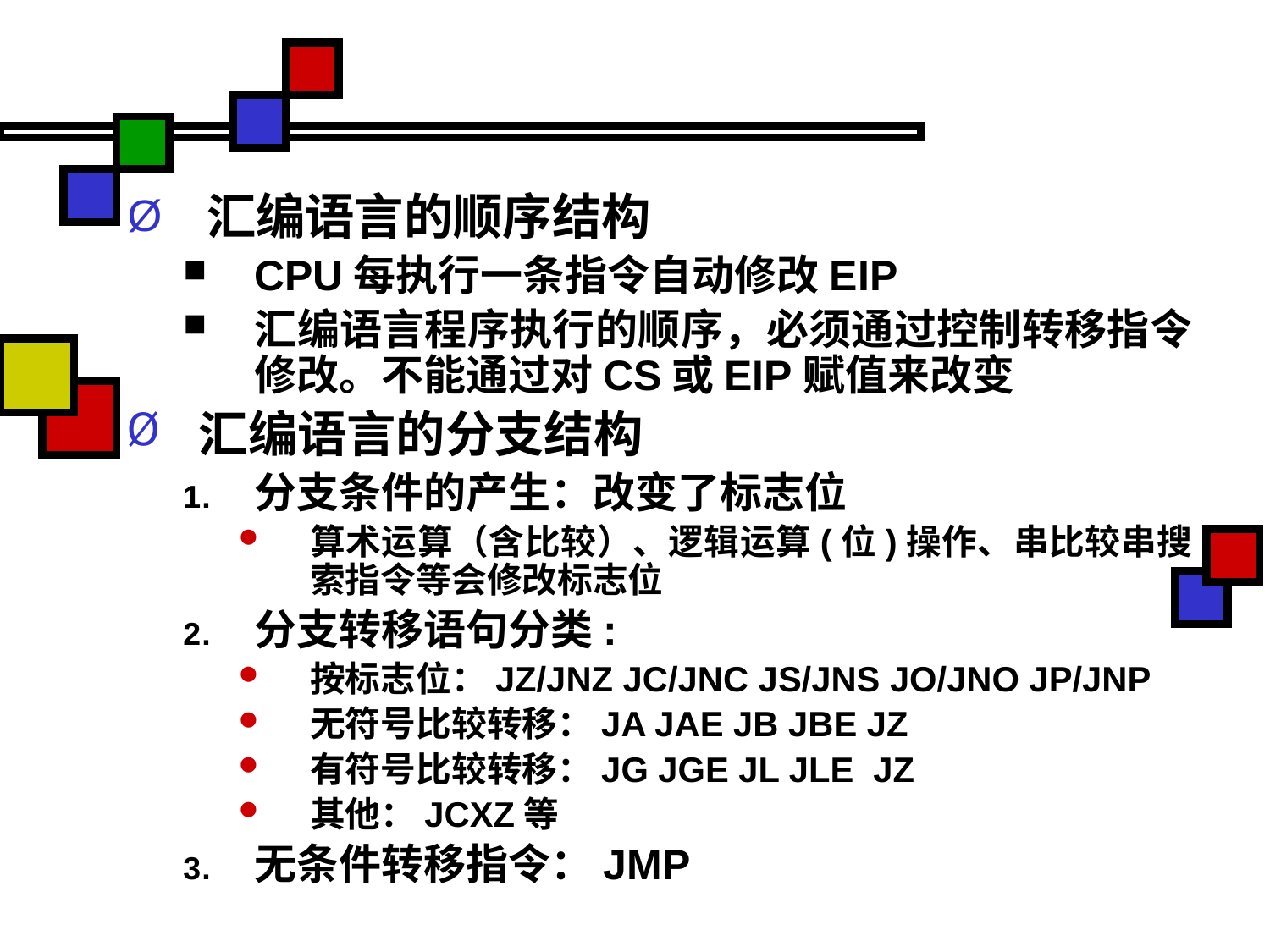

#
汇编语言的顺序结构
CPU每执行一条指令自动修改EIP
汇编语言程序执行的顺序，必须通过控制转移指令修改。不能通过对CS或EIP赋值来改变
汇编语言的分支结构
分支条件的产生：改变了标志位
算术运算（含比较）、逻辑运算(位)操作、串比较串搜索指令等会修改标志位
分支转移语句分类:
按标志位：JZ/JNZ JC/JNC JS/JNS JO/JNO JP/JNP
无符号比较转移：JA JAE JB JBE JZ
有符号比较转移：JG JGE JL JLE  JZ
其他：JCXZ等
无条件转移指令：JMP